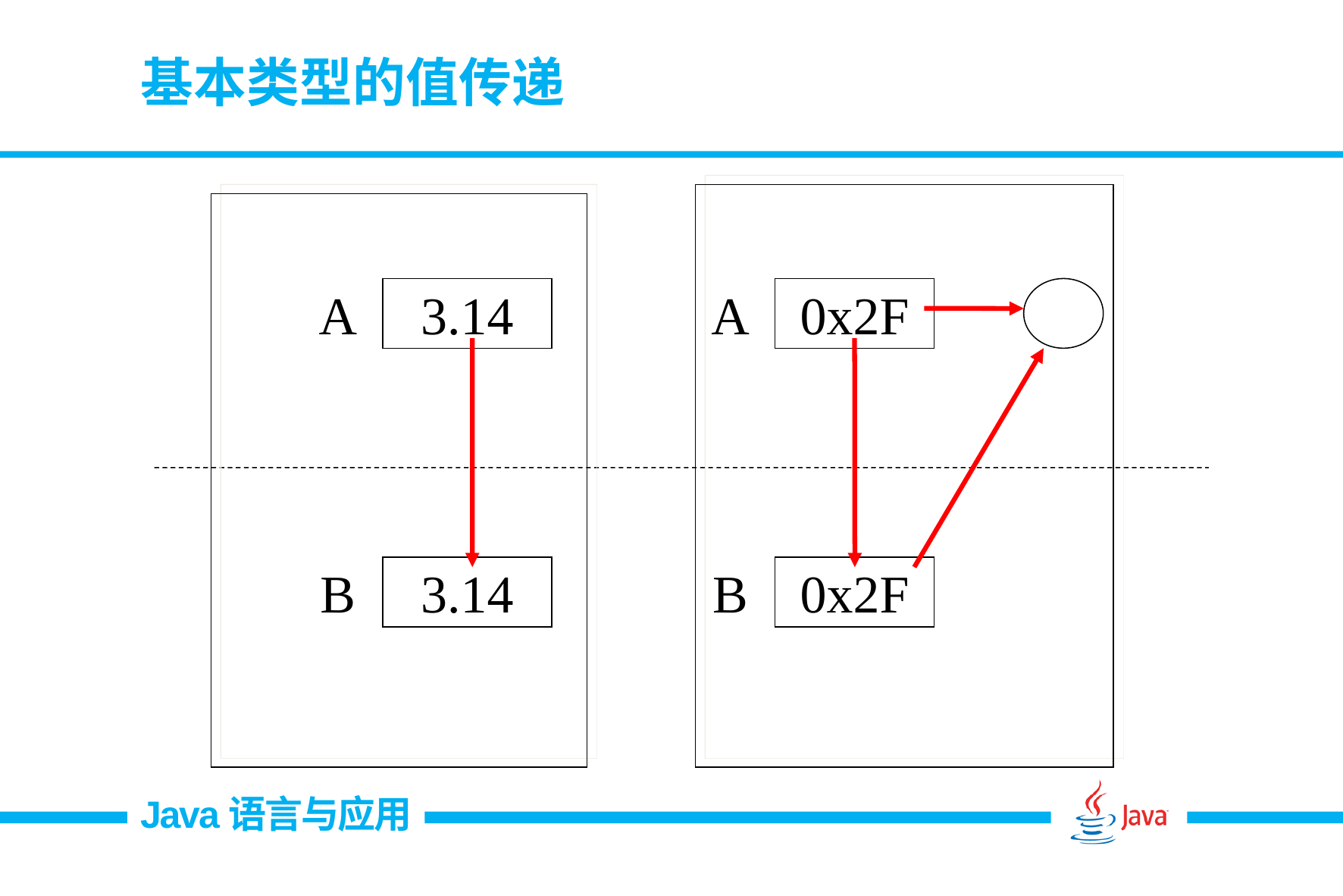

45
引用类型的地址传递
# 基本类型的值传递

A
3.14
A
0x2F

B
3.14
B
0x2F